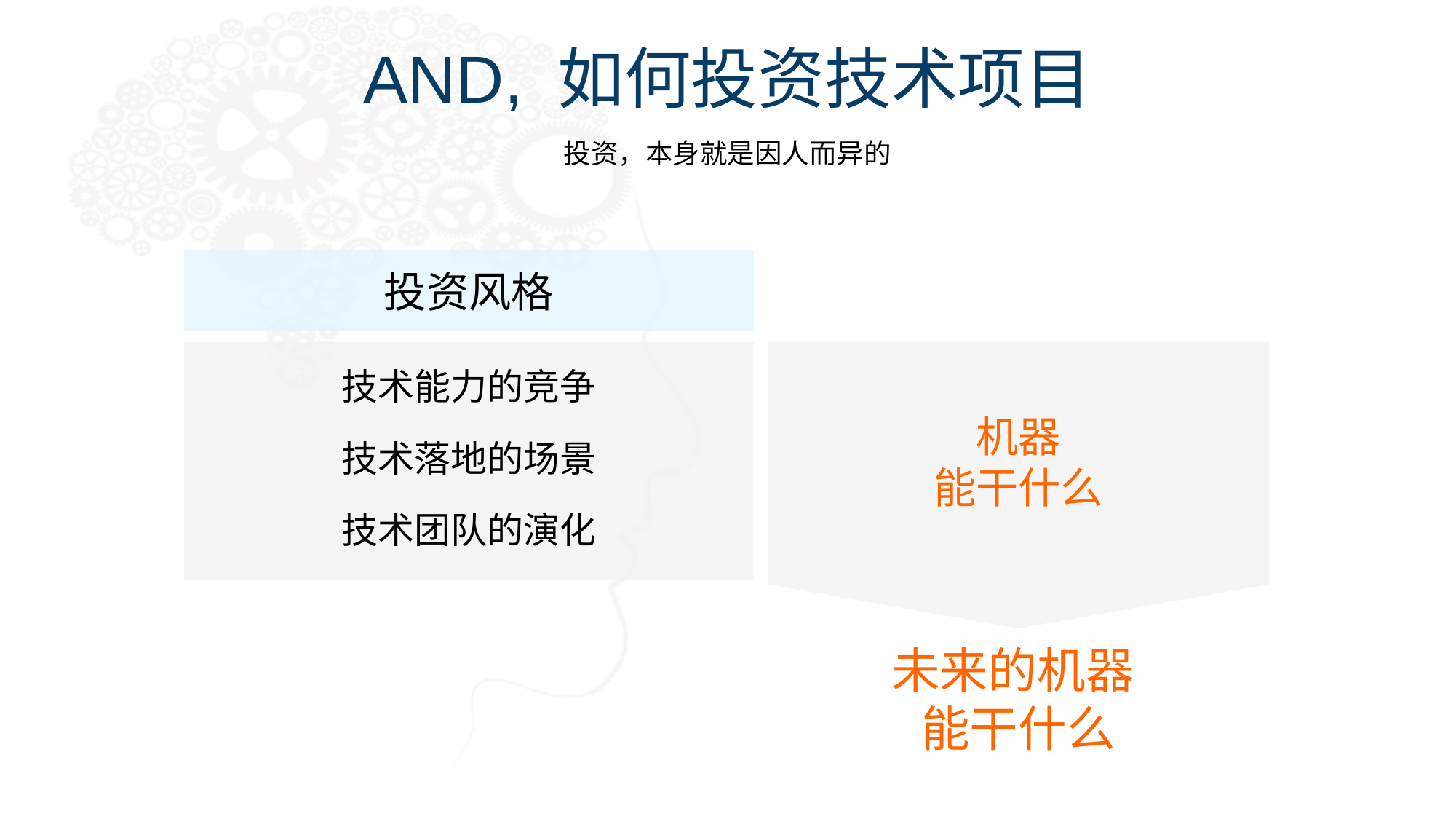

AND, 如何投资技术项目
投资，本身就是因人而异的

投资风格

技术能力的竞争
机器
能干什么
技术落地的场景
技术团队的演化
未来的机器
能干什么